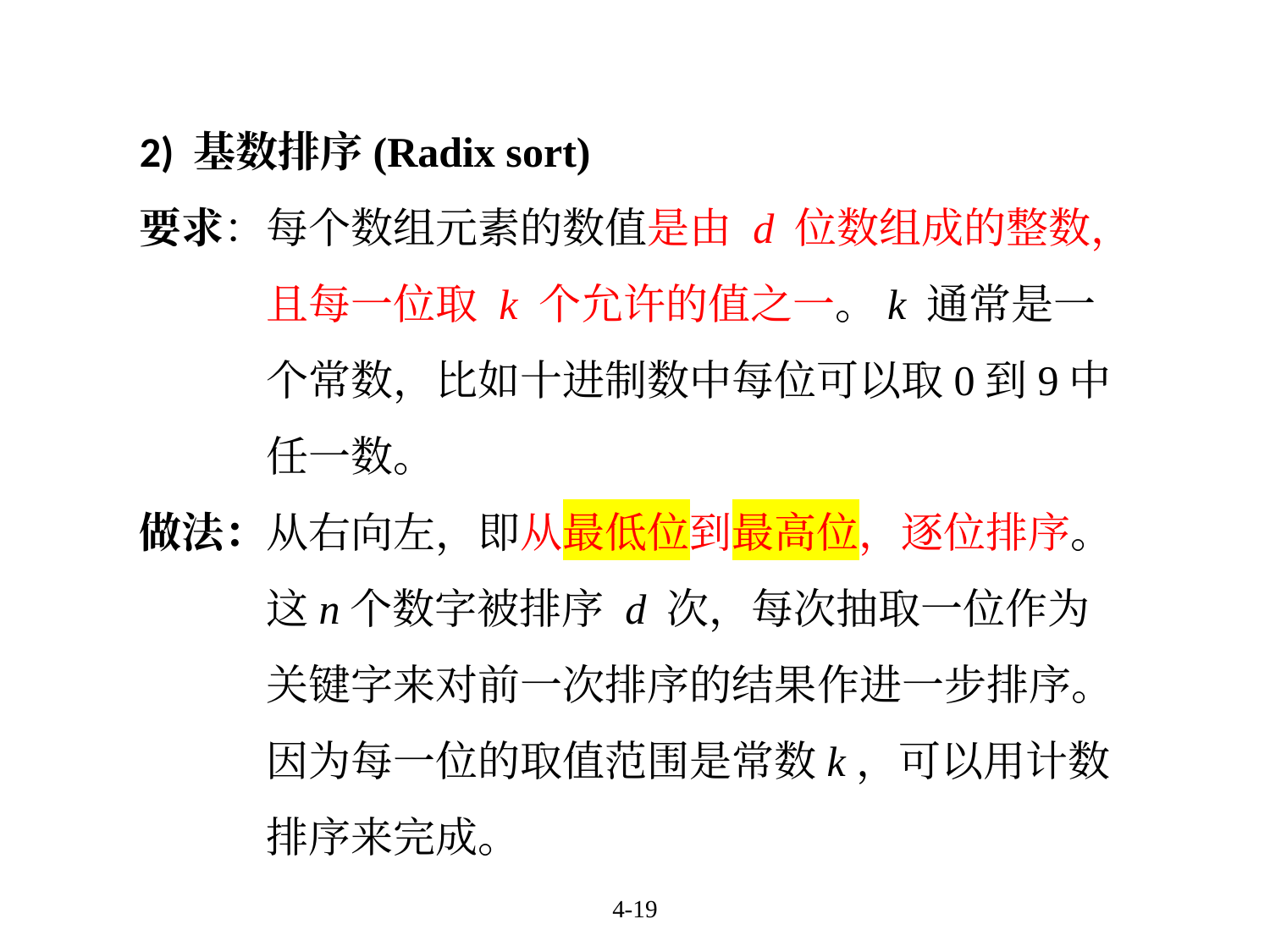

2) 基数排序(Radix sort)
要求：每个数组元素的数值是由 d 位数组成的整数，且每一位取 k 个允许的值之一。k 通常是一个常数，比如十进制数中每位可以取0到9中任一数。
做法：从右向左，即从最低位到最高位，逐位排序。这n个数字被排序 d 次，每次抽取一位作为关键字来对前一次排序的结果作进一步排序。因为每一位的取值范围是常数k，可以用计数排序来完成。
4-19